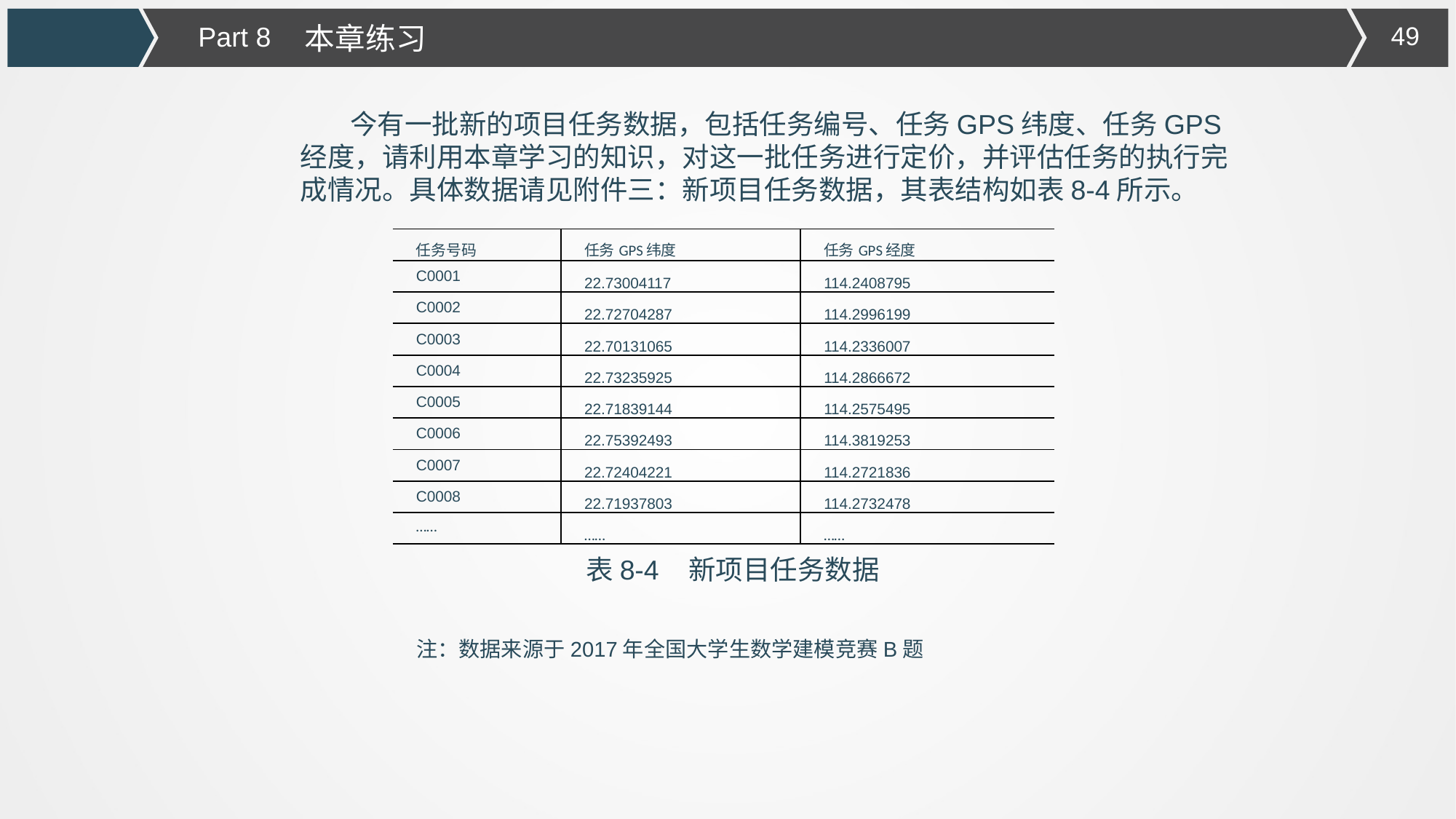

Part 8
本章练习
       今有一批新的项目任务数据，包括任务编号、任务GPS纬度、任务GPS经度，请利用本章学习的知识，对这一批任务进行定价，并评估任务的执行完成情况。具体数据请见附件三：新项目任务数据，其表结构如表8-4所示。
| 任务号码 | 任务GPS纬度 | 任务GPS经度 |
| --- | --- | --- |
| C0001 | 22.73004117 | 114.2408795 |
| C0002 | 22.72704287 | 114.2996199 |
| C0003 | 22.70131065 | 114.2336007 |
| C0004 | 22.73235925 | 114.2866672 |
| C0005 | 22.71839144 | 114.2575495 |
| C0006 | 22.75392493 | 114.3819253 |
| C0007 | 22.72404221 | 114.2721836 |
| C0008 | 22.71937803 | 114.2732478 |
| …… | …… | …… |
表8-4   新项目任务数据
注：数据来源于2017年全国大学生数学建模竞赛B题